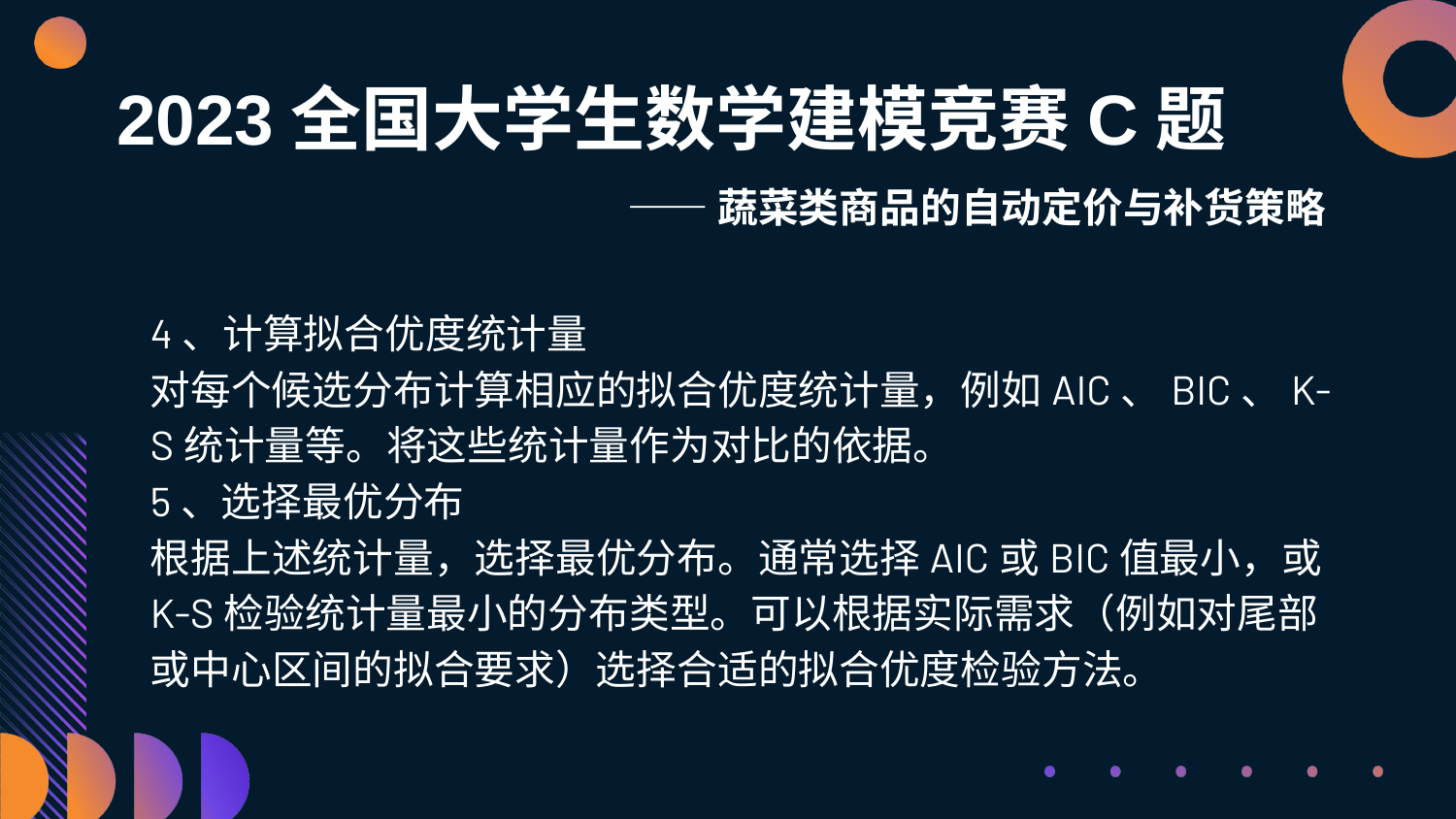

# 2023全国大学生数学建模竞赛C题
——蔬菜类商品的自动定价与补货策略
4、计算拟合优度统计量
对每个候选分布计算相应的拟合优度统计量，例如AIC、BIC、K-S统计量等。将这些统计量作为对比的依据。
5、选择最优分布
根据上述统计量，选择最优分布。通常选择AIC或BIC值最小，或K-S检验统计量最小的分布类型。可以根据实际需求（例如对尾部或中心区间的拟合要求）选择合适的拟合优度检验方法。